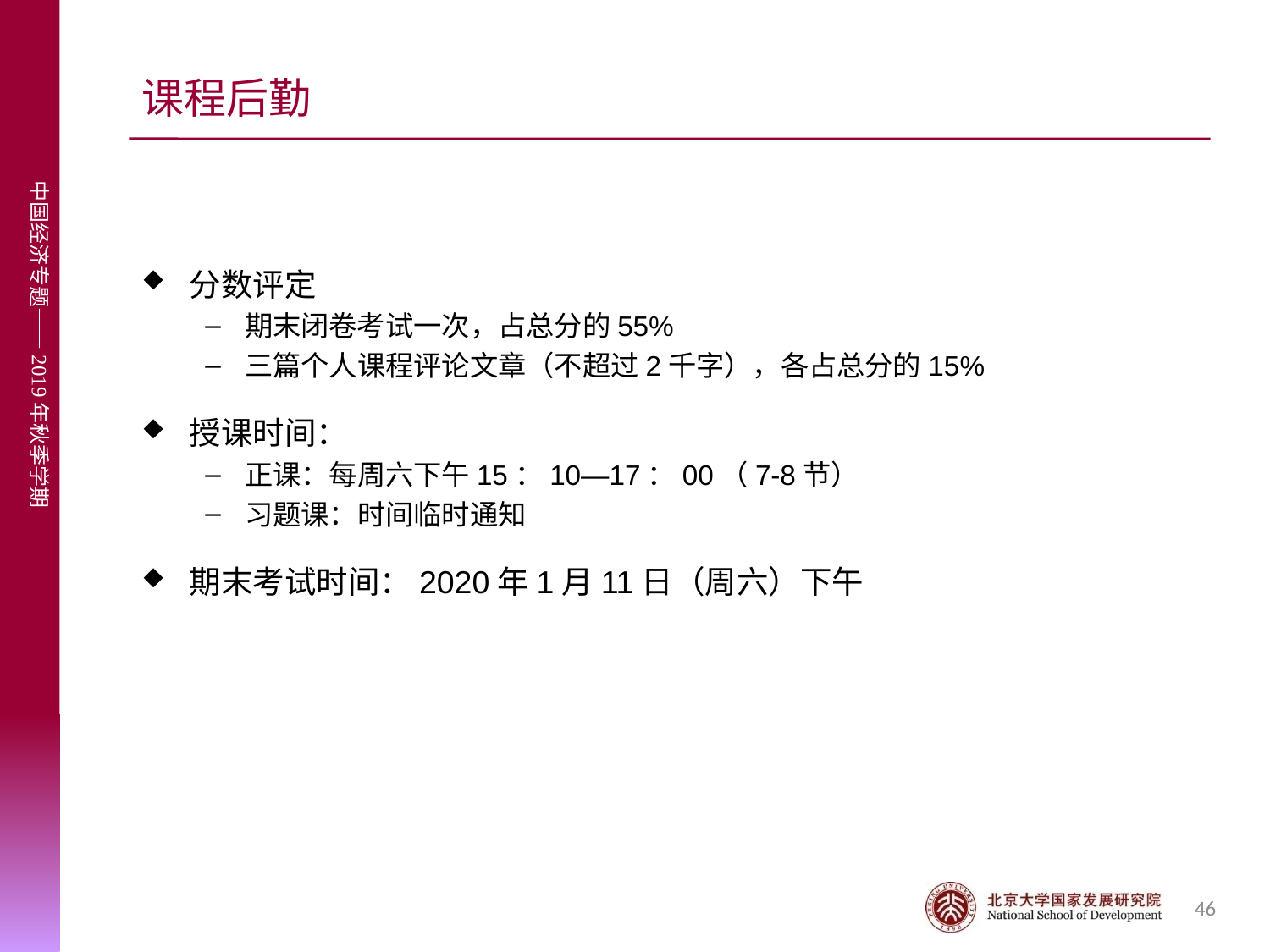

# 课程后勤

分数评定
期末闭卷考试一次，占总分的55%
三篇个人课程评论文章（不超过2千字），各占总分的15%
授课时间：
正课：每周六下午15：10—17：00（7-8节）
习题课：时间临时通知
期末考试时间：2020年1月11日（周六）下午

46